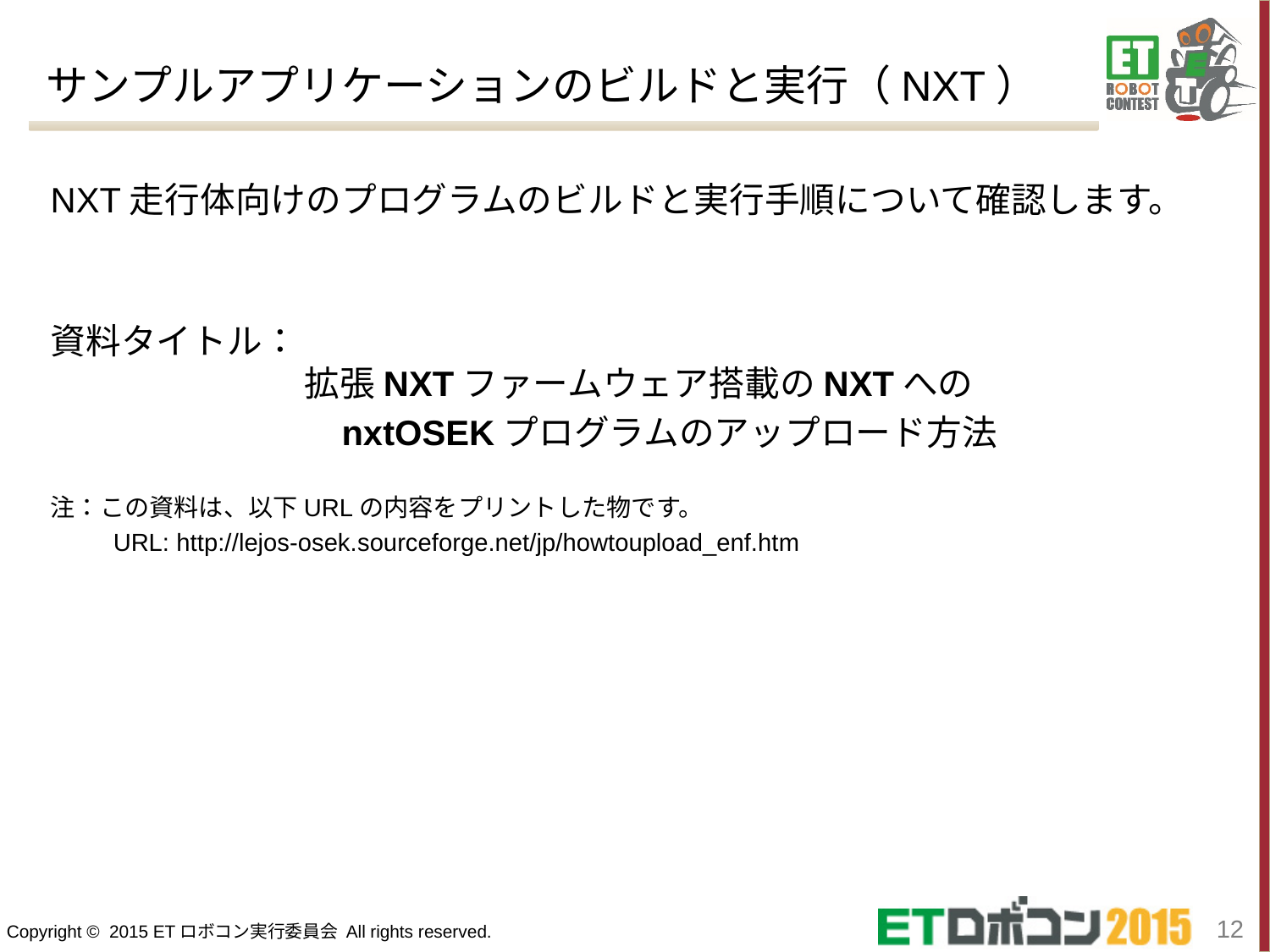

サンプルアプリケーションのビルドと実行（NXT）
NXT走行体向けのプログラムのビルドと実行手順について確認します。

資料タイトル：
		拡張NXTファームウェア搭載のNXTへの
　　　　　　　　nxtOSEKプログラムのアップロード方法

注：この資料は、以下URLの内容をプリントした物です。
         URL: http://lejos-osek.sourceforge.net/jp/howtoupload_enf.htm
12